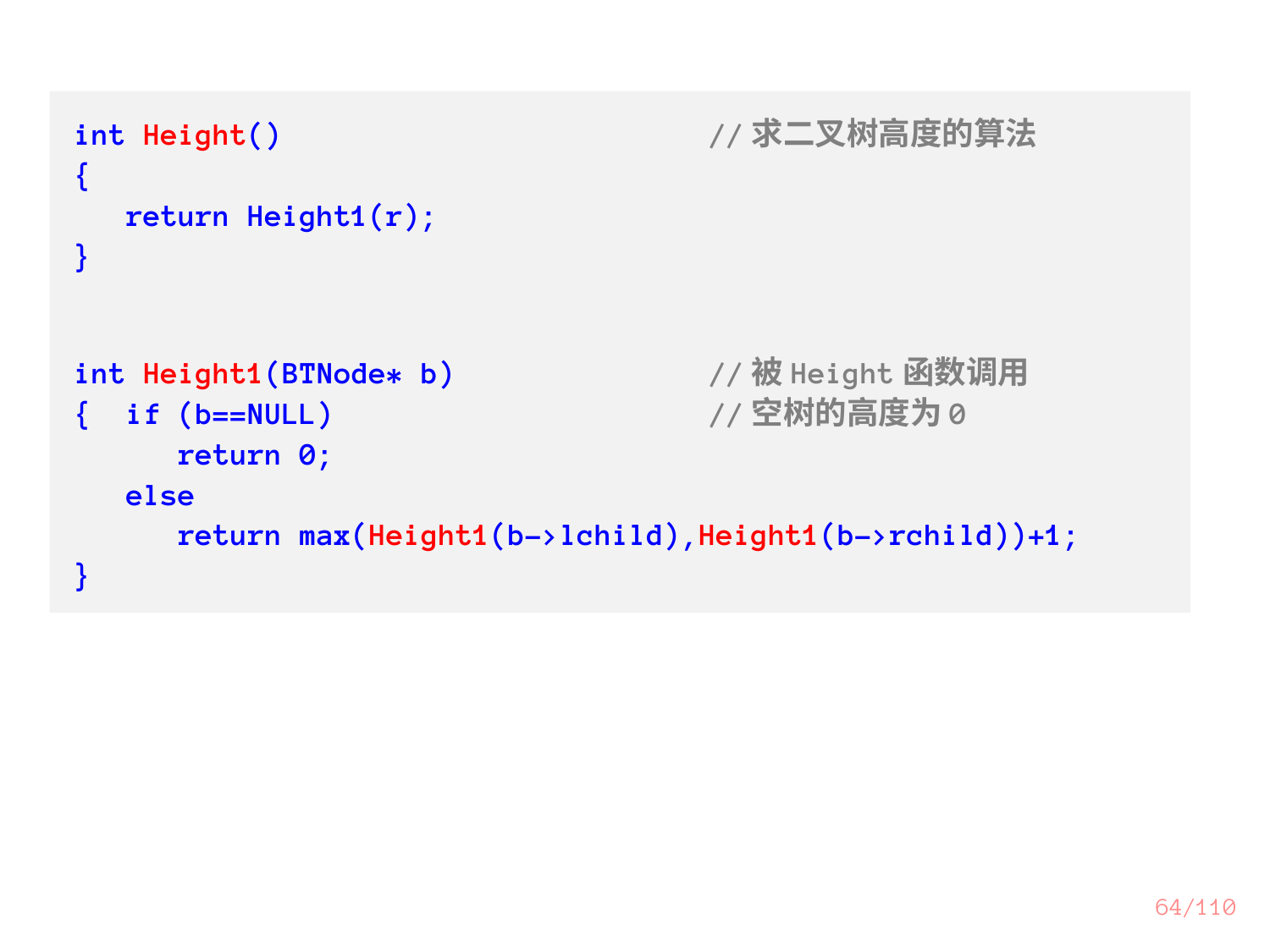

int Height()				//求二叉树高度的算法
{
   return Height1(r);
}

int Height1(BTNode* b)		//被Height函数调用
{  if (b==NULL)			//空树的高度为0
      return 0;
   else
      return max(Height1(b->lchild),Height1(b->rchild))+1;
}
64/110